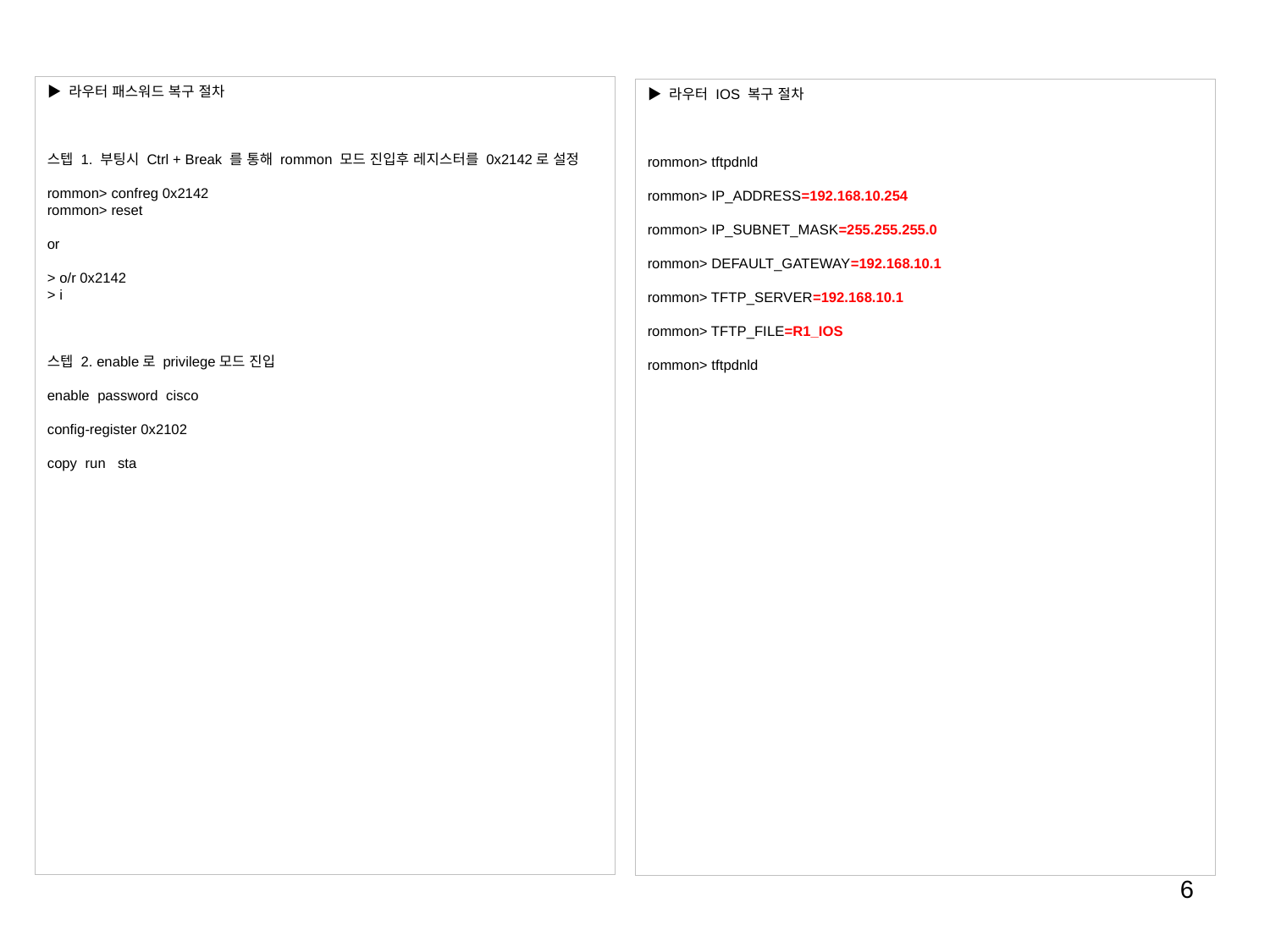

▶ 라우터 패스워드 복구 절차

스텝 1. 부팅시 Ctrl + Break 를 통해 rommon 모드 진입후 레지스터를 0x2142로 설정

rommon> confreg 0x2142
rommon> reset

or

> o/r 0x2142
> i

스텝 2. enable로 privilege모드 진입

enable  password  cisco

config-register 0x2102

copy  run   sta

▶ 라우터 IOS 복구 절차

rommon> tftpdnld

rommon> IP_ADDRESS=192.168.10.254

rommon> IP_SUBNET_MASK=255.255.255.0

rommon> DEFAULT_GATEWAY=192.168.10.1

rommon> TFTP_SERVER=192.168.10.1

rommon> TFTP_FILE=R1_IOS

rommon> tftpdnld
6